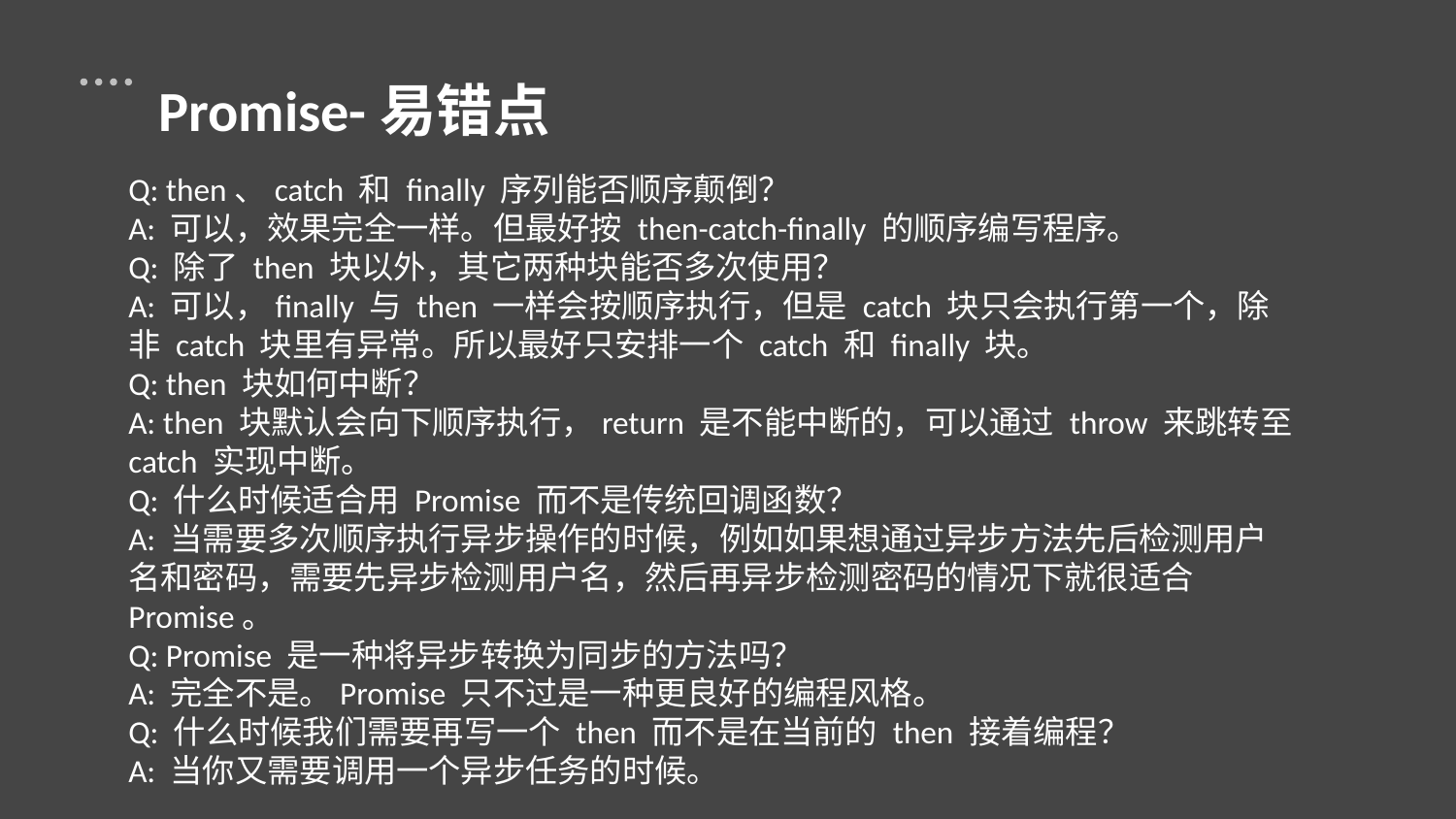

Promise-易错点
Q: then、catch 和 finally 序列能否顺序颠倒？
A: 可以，效果完全一样。但最好按 then-catch-finally 的顺序编写程序。
Q: 除了 then 块以外，其它两种块能否多次使用？
A: 可以，finally 与 then 一样会按顺序执行，但是 catch 块只会执行第一个，除非 catch 块里有异常。所以最好只安排一个 catch 和 finally 块。
Q: then 块如何中断？
A: then 块默认会向下顺序执行，return 是不能中断的，可以通过 throw 来跳转至 catch 实现中断。
Q: 什么时候适合用 Promise 而不是传统回调函数？
A: 当需要多次顺序执行异步操作的时候，例如如果想通过异步方法先后检测用户名和密码，需要先异步检测用户名，然后再异步检测密码的情况下就很适合 Promise。
Q: Promise 是一种将异步转换为同步的方法吗？
A: 完全不是。Promise 只不过是一种更良好的编程风格。
Q: 什么时候我们需要再写一个 then 而不是在当前的 then 接着编程？
A: 当你又需要调用一个异步任务的时候。